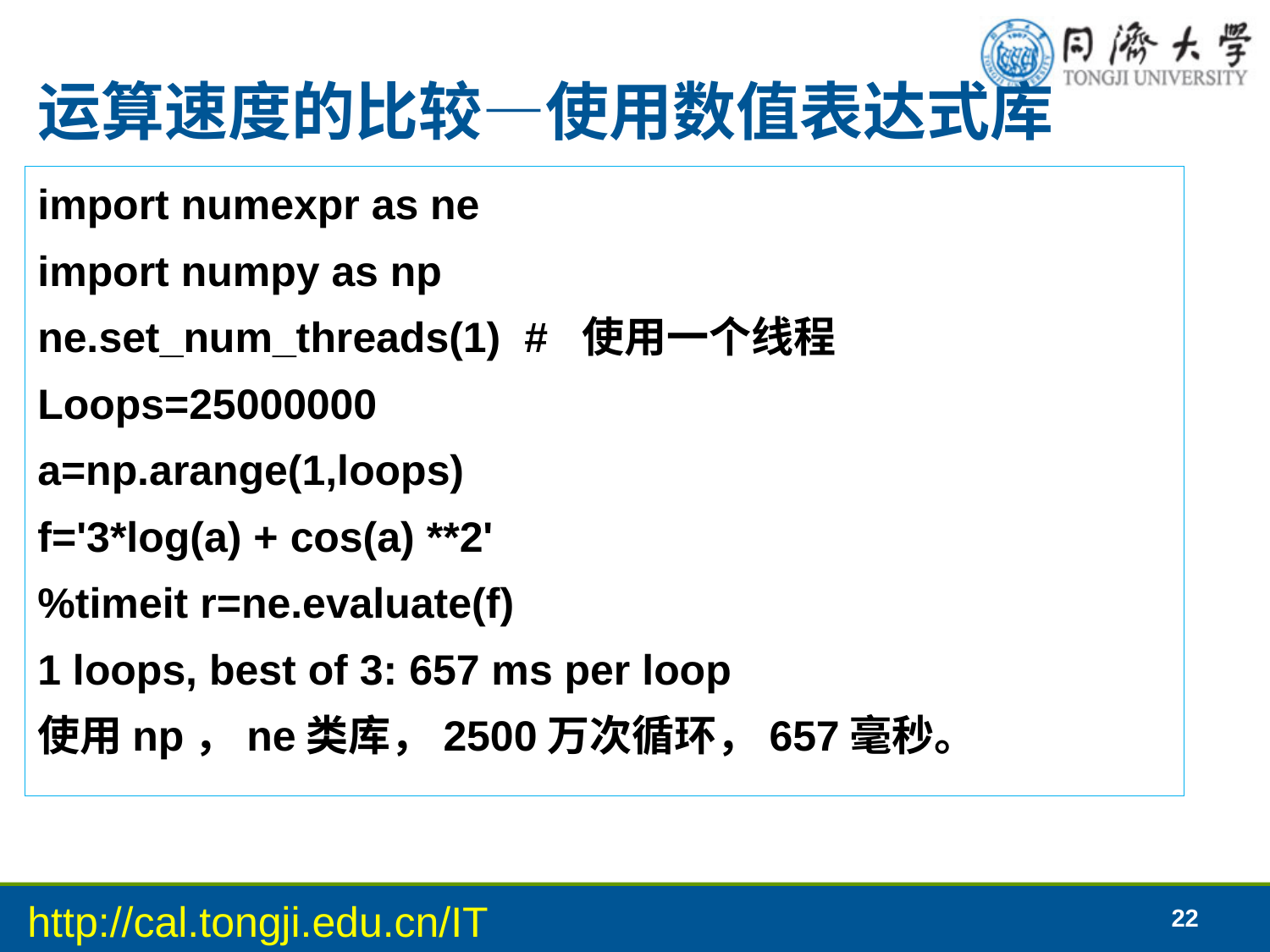

# 运算速度的比较—使用数值表达式库
import numexpr as ne
import numpy as np
ne.set_num_threads(1)  #  使用一个线程
Loops=25000000
a=np.arange(1,loops)
f='3*log(a) + cos(a) **2'
%timeit r=ne.evaluate(f)
1 loops, best of 3: 657 ms per loop
使用np，ne类库，2500万次循环，657毫秒。